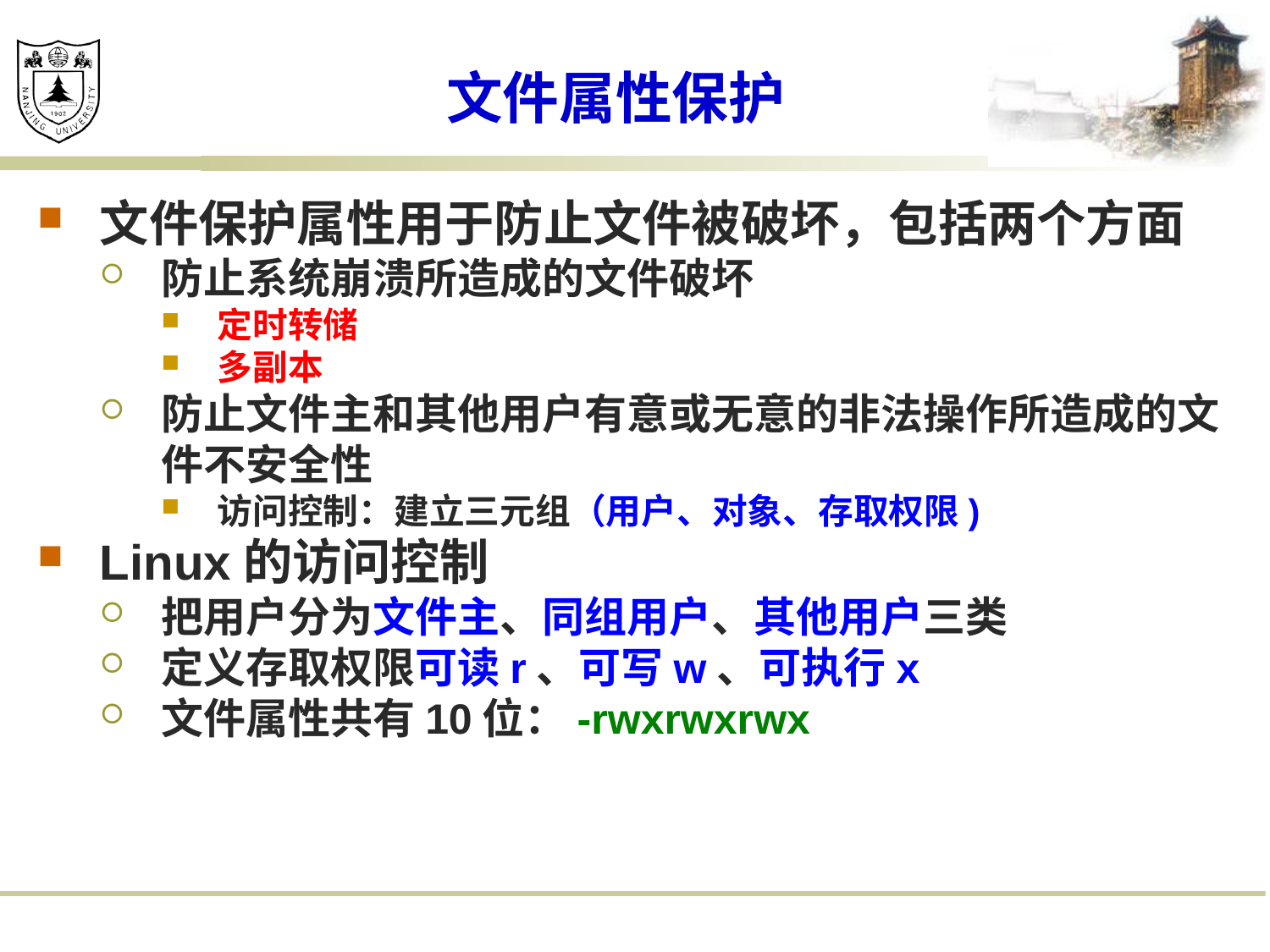

# 文件属性保护
文件保护属性用于防止文件被破坏，包括两个方面
防止系统崩溃所造成的文件破坏
定时转储
多副本
防止文件主和其他用户有意或无意的非法操作所造成的文件不安全性
访问控制：建立三元组（用户、对象、存取权限)
Linux的访问控制
把用户分为文件主、同组用户、其他用户三类
定义存取权限可读r、可写w、可执行x
文件属性共有10位：-rwxrwxrwx